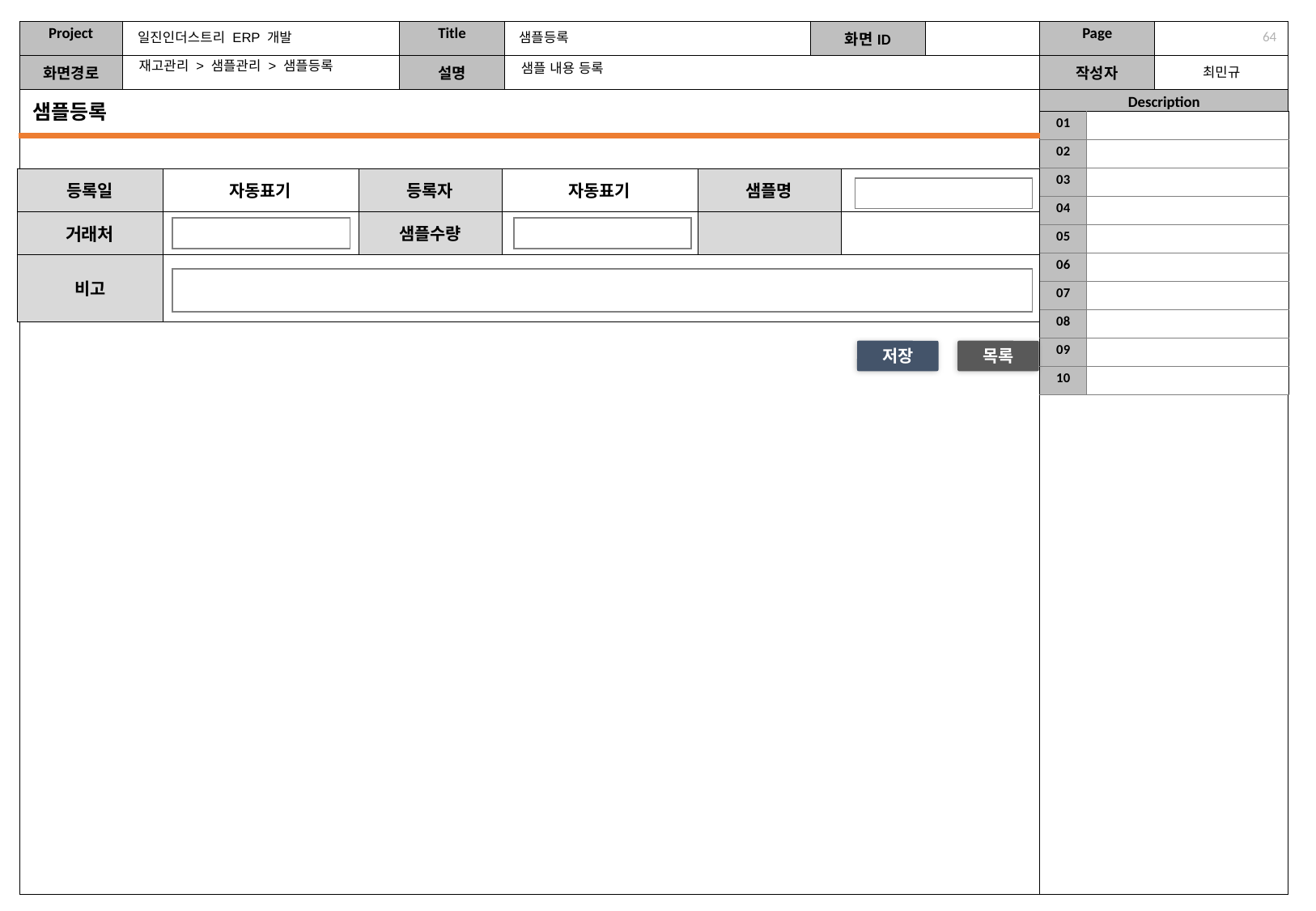

일진인더스트리 ERP 개발

샘플등록
64
재고관리 > 샘플관리 > 샘플등록
샘플 내용 등록
샘플등록
| 01 |  |
| --- | --- |
| 02 |  |
| 03 |  |
| 04 |  |
| 05 |  |
| 06 |  |
| 07 |  |
| 08 |  |
| 09 |  |
| 10 |  |
| 등록일 | 자동표기 | 등록자 | 자동표기 | 샘플명 |  |
| --- | --- | --- | --- | --- | --- |
| 거래처 |  | 샘플수량 |  |  |  |
| 비고 |  |  |  |  |  |

저장
목록